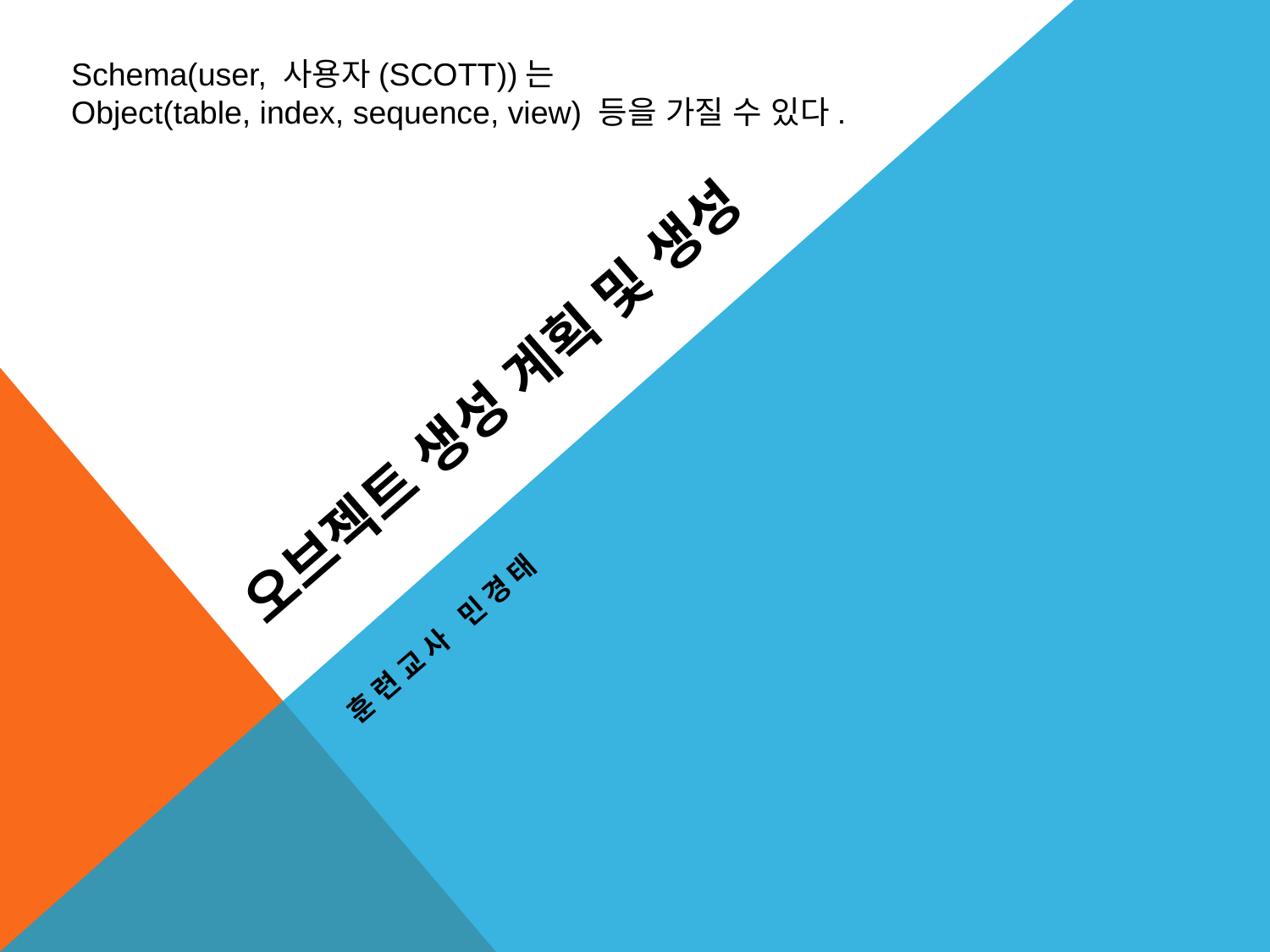

Schema(user, 사용자(SCOTT))는
Object(table, index, sequence, view) 등을 가질 수 있다.
# 오브젝트 생성 계획 및 생성
훈련교사 민경태